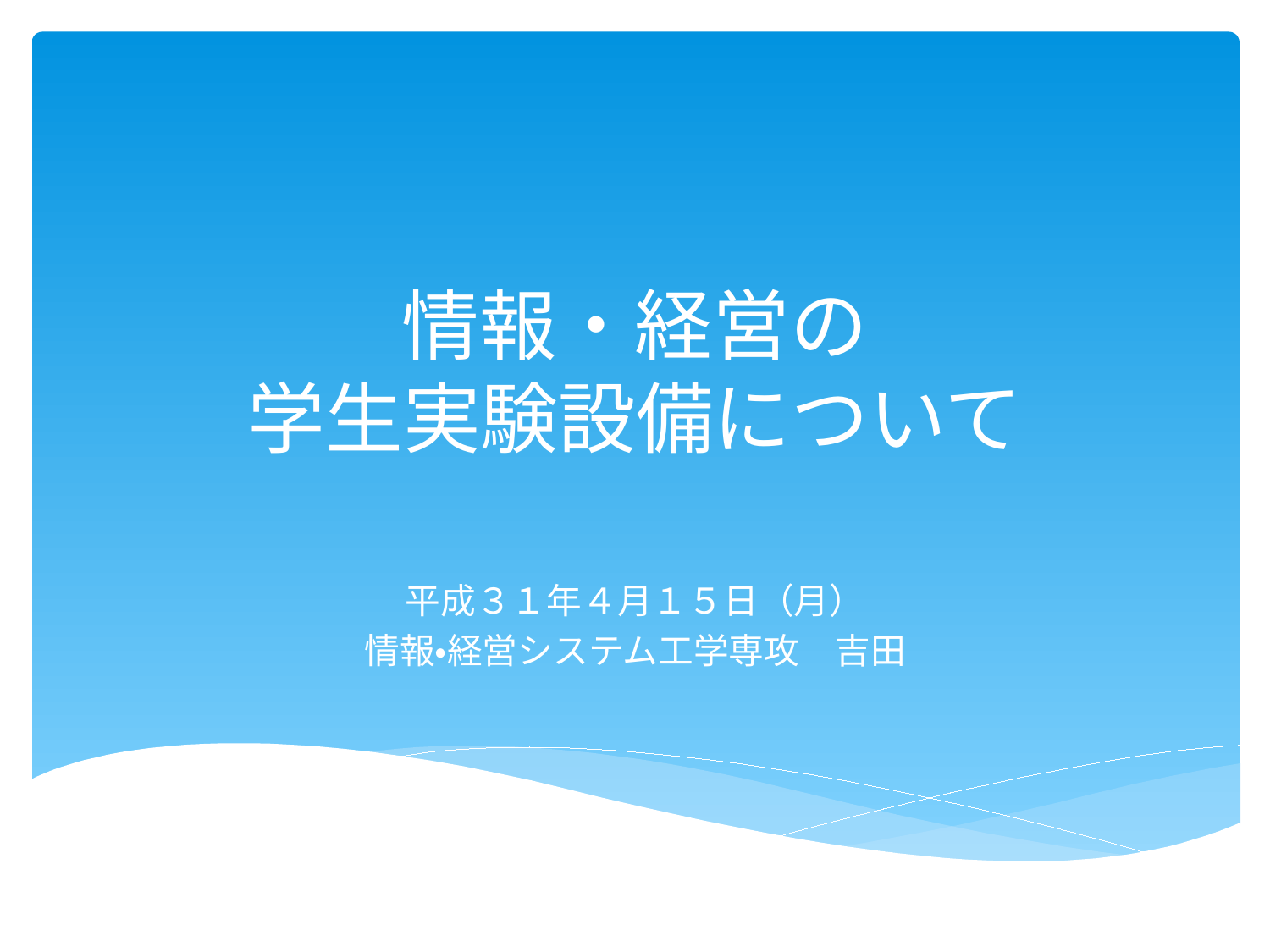

# 情報・経営の 学生実験設備について
平成３１年４月１５日（月）
情報・経営システム工学専攻　吉田